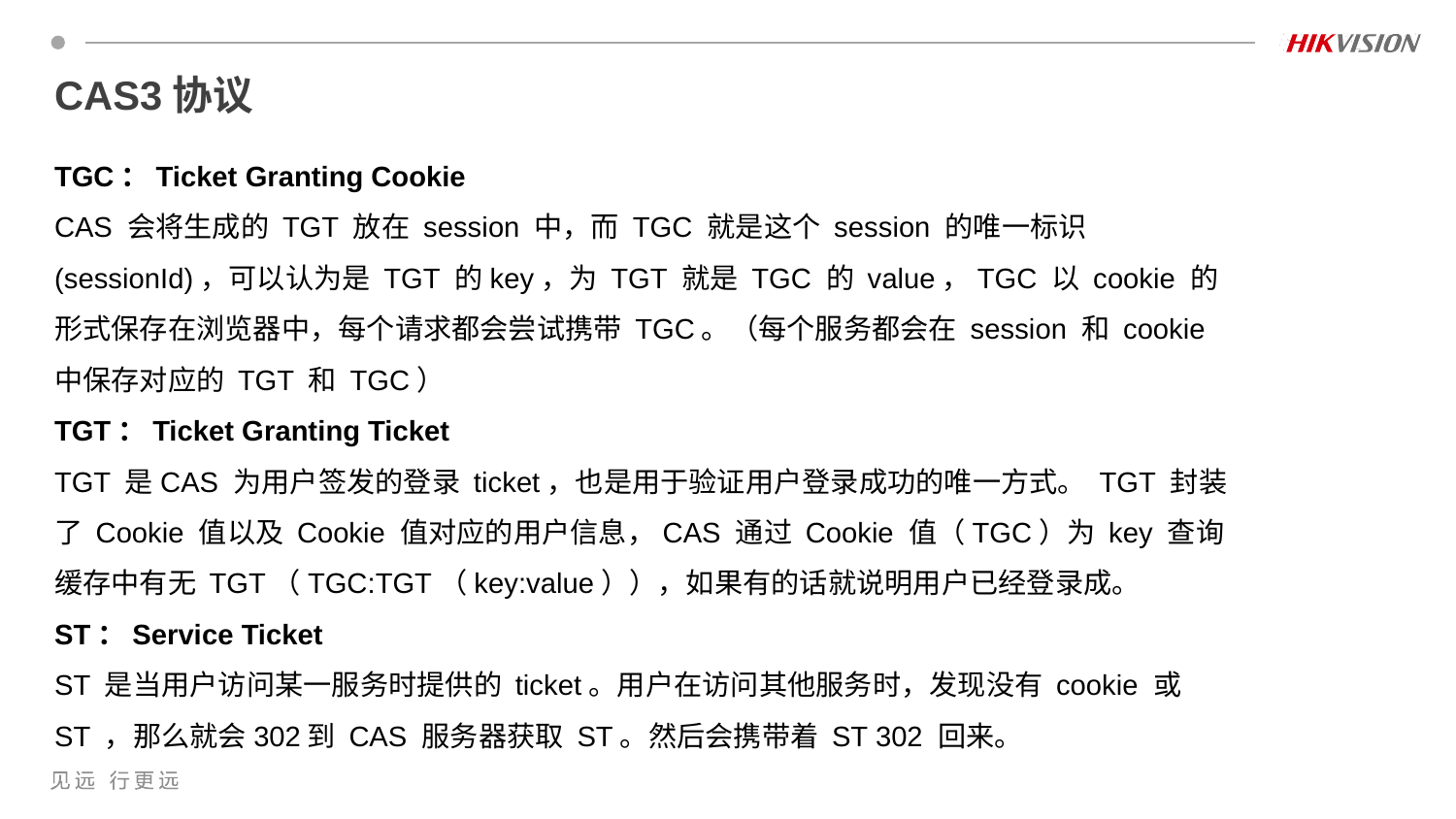

# CAS3协议
TGC：Ticket Granting Cookie
CAS 会将生成的 TGT 放在 session 中，而 TGC 就是这个 session 的唯一标识(sessionId)，可以认为是 TGT 的key，为 TGT 就是 TGC 的 value，TGC 以 cookie 的形式保存在浏览器中，每个请求都会尝试携带 TGC。（每个服务都会在 session 和 cookie 中保存对应的 TGT 和 TGC）
TGT：Ticket Granting Ticket
TGT 是CAS 为用户签发的登录 ticket，也是用于验证用户登录成功的唯一方式。 TGT 封装了 Cookie 值以及 Cookie 值对应的用户信息，CAS 通过 Cookie 值（TGC）为 key 查询缓存中有无 TGT（TGC:TGT（key:value）），如果有的话就说明用户已经登录成。
ST：Service Ticket
ST 是当用户访问某一服务时提供的 ticket。用户在访问其他服务时，发现没有 cookie 或 ST ，那么就会302到 CAS 服务器获取 ST。然后会携带着 ST 302 回来。